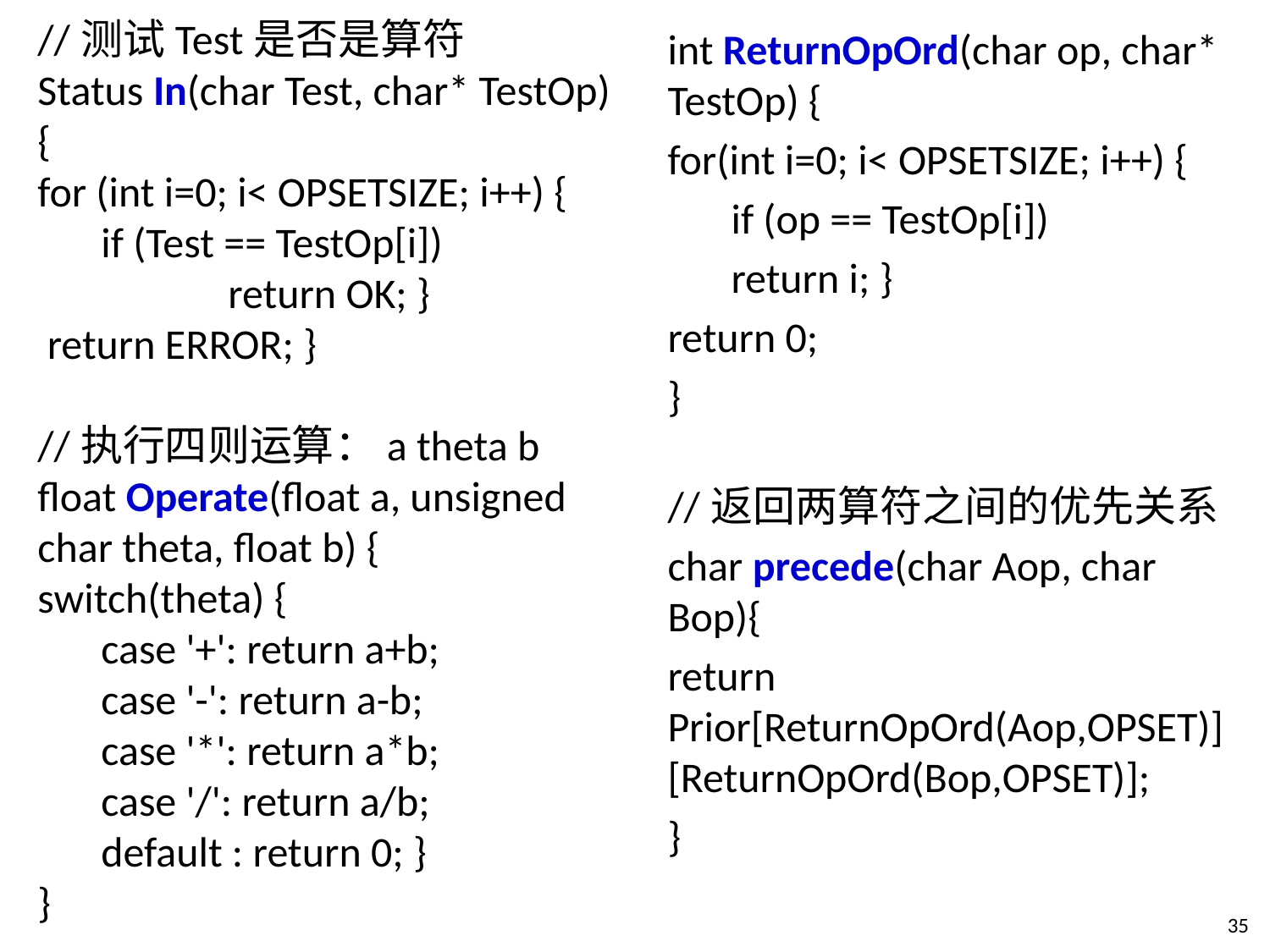

//测试Test是否是算符
Status In(char Test, char* TestOp)
{
for (int i=0; i< OPSETSIZE; i++) {
if (Test == TestOp[i])
	return OK; }
 return ERROR; }

//执行四则运算：a theta b
float Operate(float a, unsigned char theta, float b) {
switch(theta) {
case '+': return a+b;
case '-': return a-b;
case '*': return a*b;
case '/': return a/b;
default : return 0; }
}
int ReturnOpOrd(char op, char* TestOp) {
for(int i=0; i< OPSETSIZE; i++) {
if (op == TestOp[i])
return i; }
return 0;
}
//返回两算符之间的优先关系
char precede(char Aop, char Bop){
return Prior[ReturnOpOrd(Aop,OPSET)][ReturnOpOrd(Bop,OPSET)];
}

35